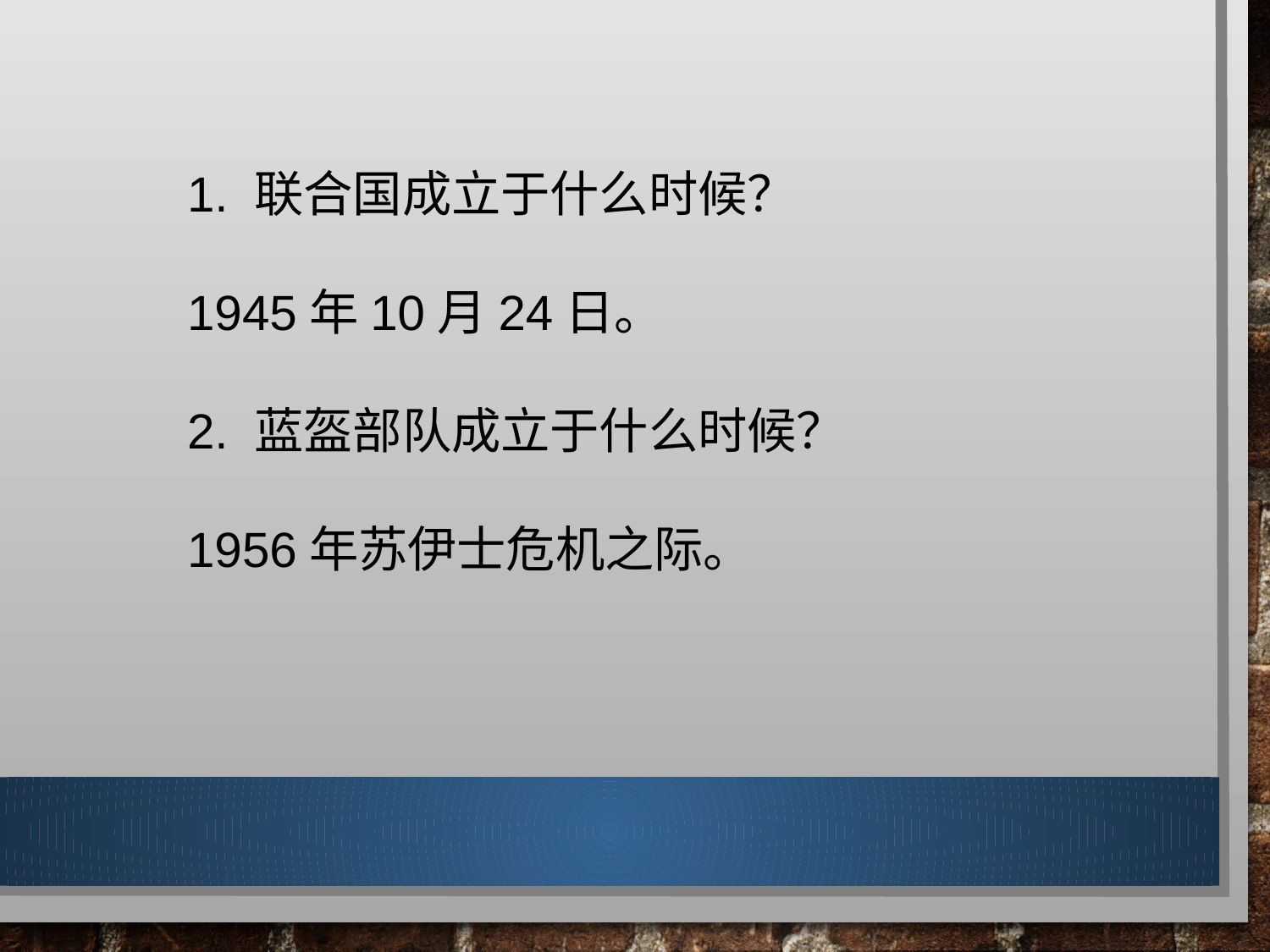

1. 联合国成立于什么时候？

1945年10月24日。

2. 蓝盔部队成立于什么时候？

1956年苏伊士危机之际。